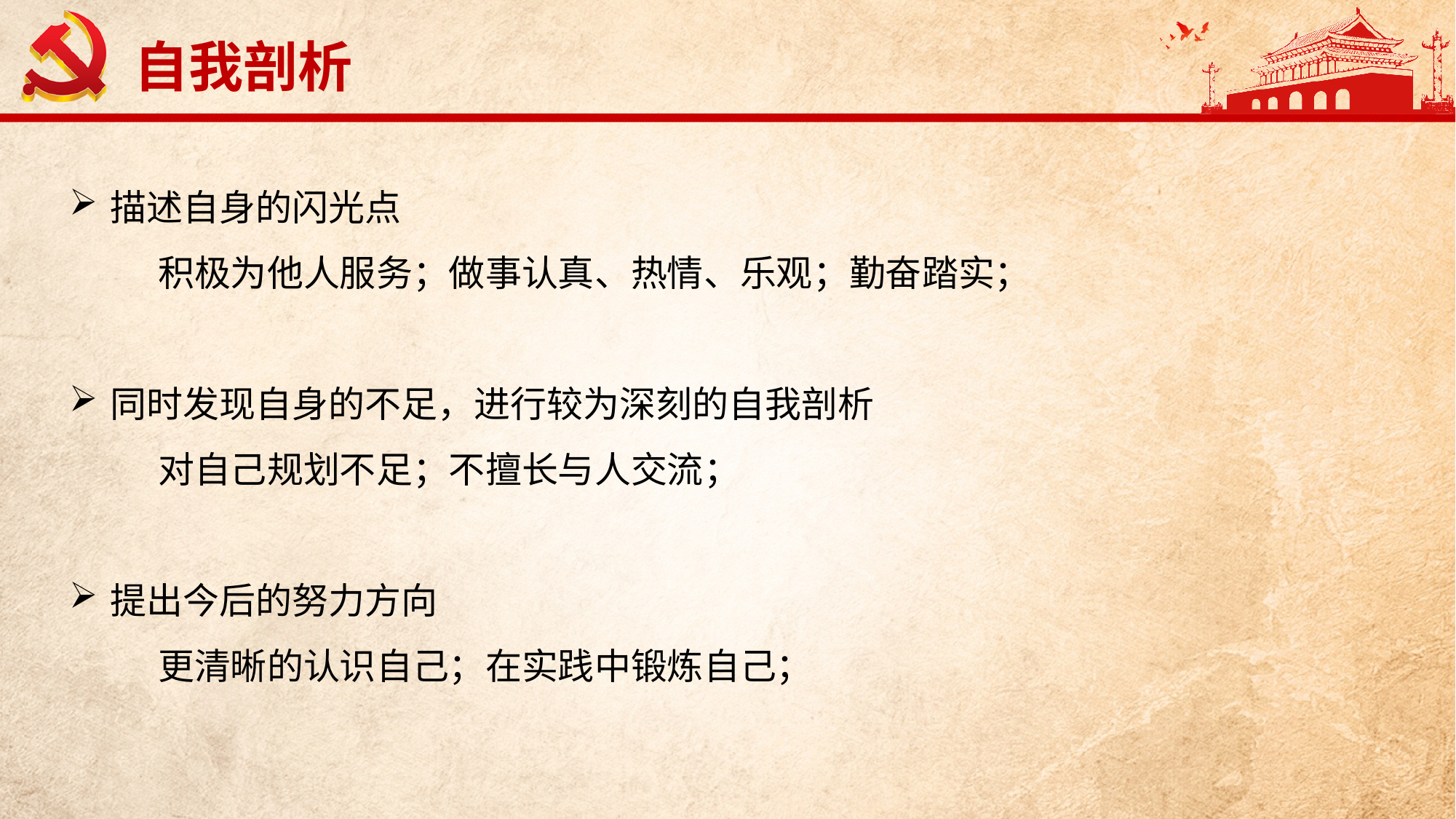

自我剖析
描述自身的闪光点
积极为他人服务；做事认真、热情、乐观；勤奋踏实；

同时发现自身的不足，进行较为深刻的自我剖析
对自己规划不足；不擅长与人交流；

提出今后的努力方向
更清晰的认识自己；在实践中锻炼自己；